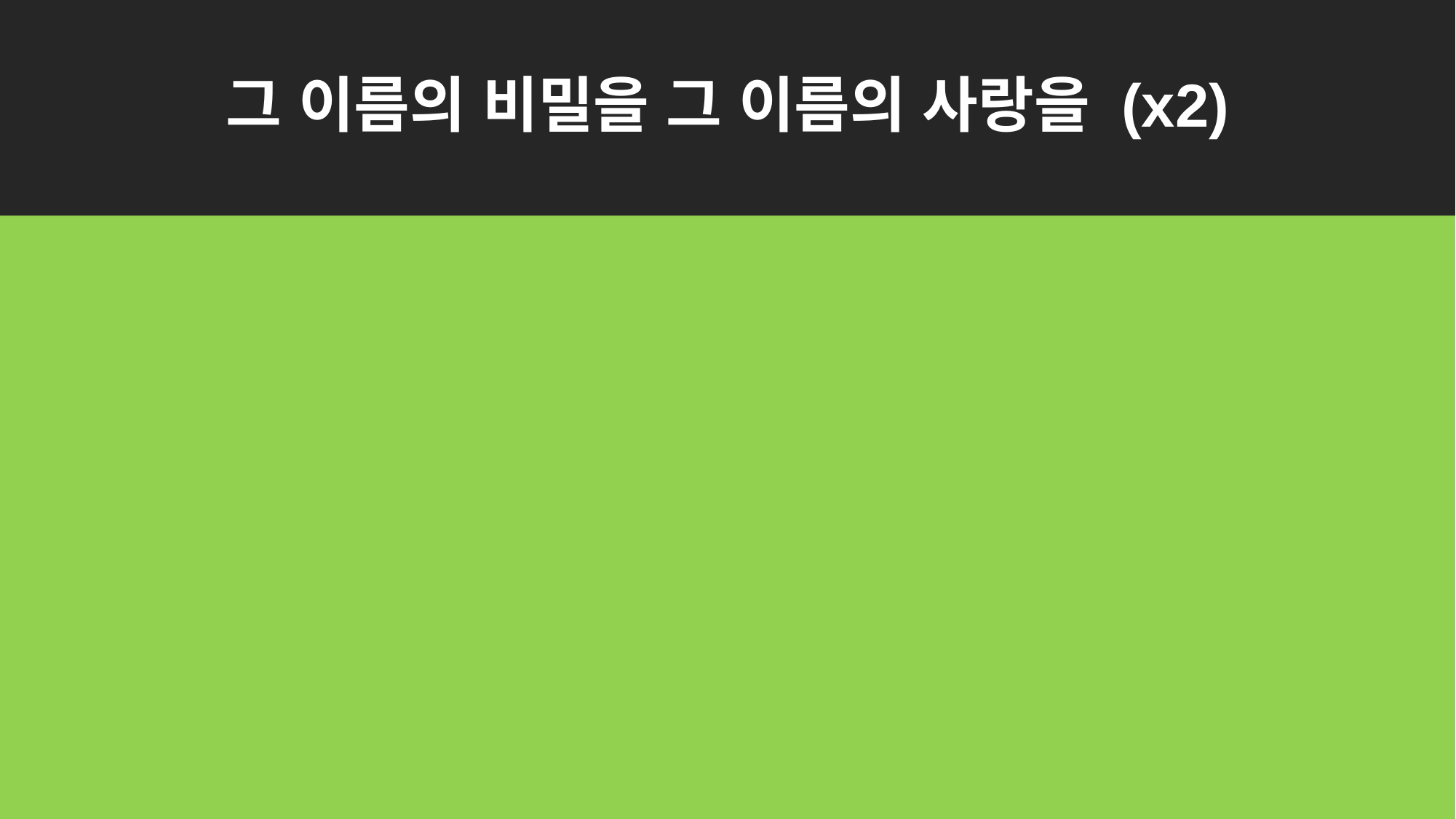

# 그 이름의 비밀을 그 이름의 사랑을 (x2)